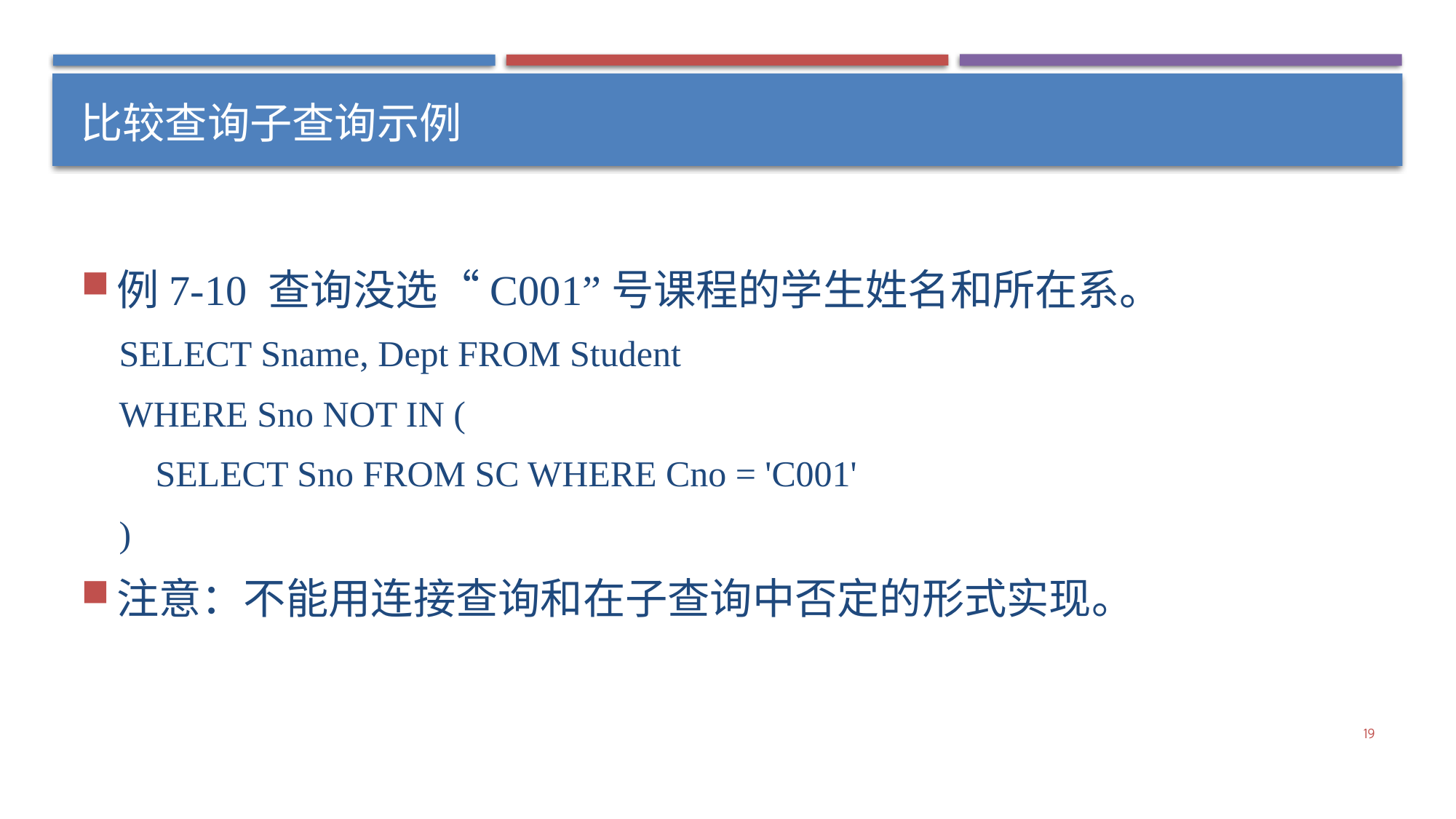

# 比较查询子查询示例
例7-10 查询没选“C001”号课程的学生姓名和所在系。
SELECT Sname, Dept FROM Student
WHERE Sno NOT IN (
    SELECT Sno FROM SC WHERE Cno = 'C001'
)
注意：不能用连接查询和在子查询中否定的形式实现。
19